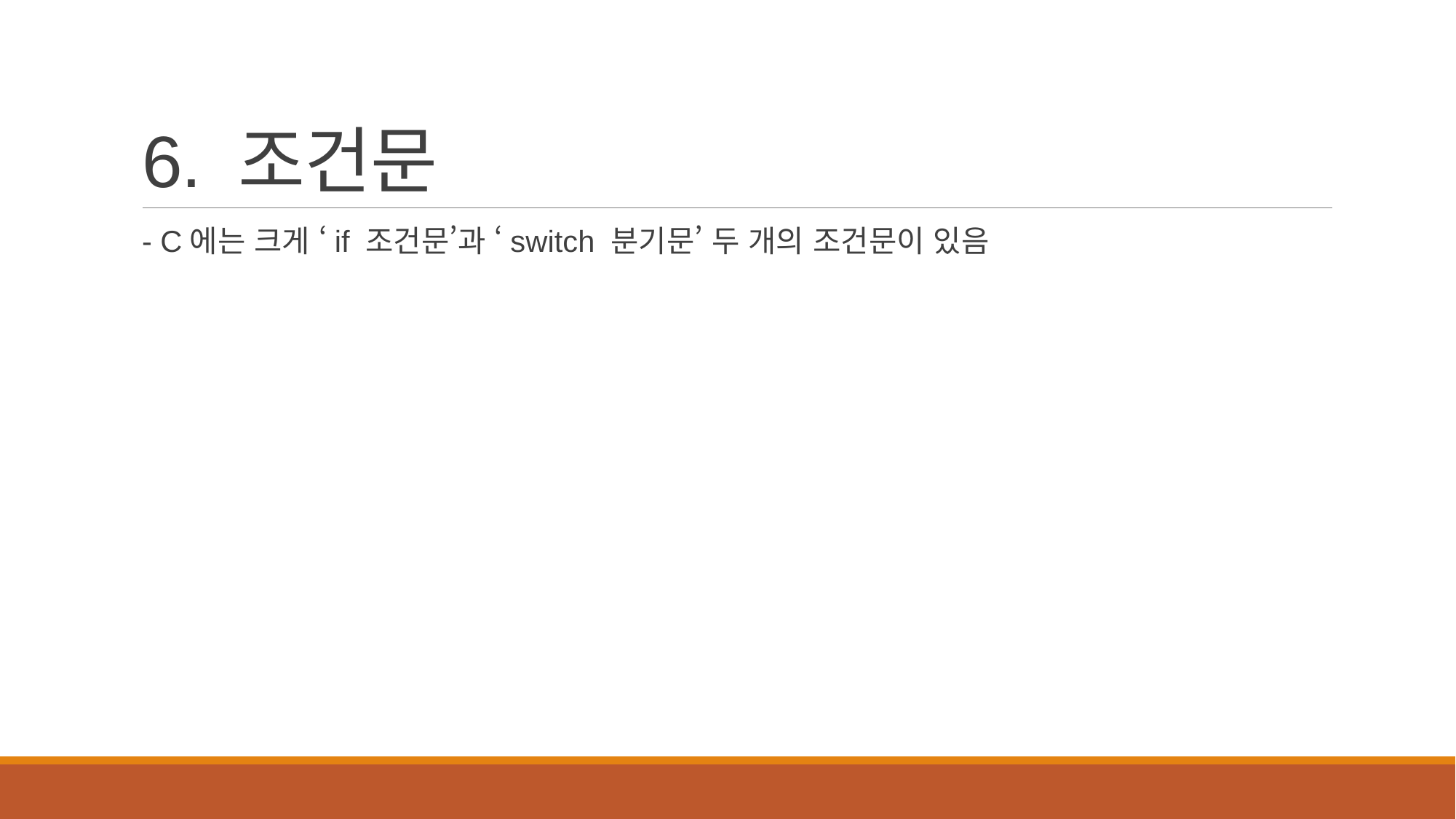

# 6. 조건문
- C에는 크게 ‘if 조건문’과 ‘switch 분기문’ 두 개의 조건문이 있음